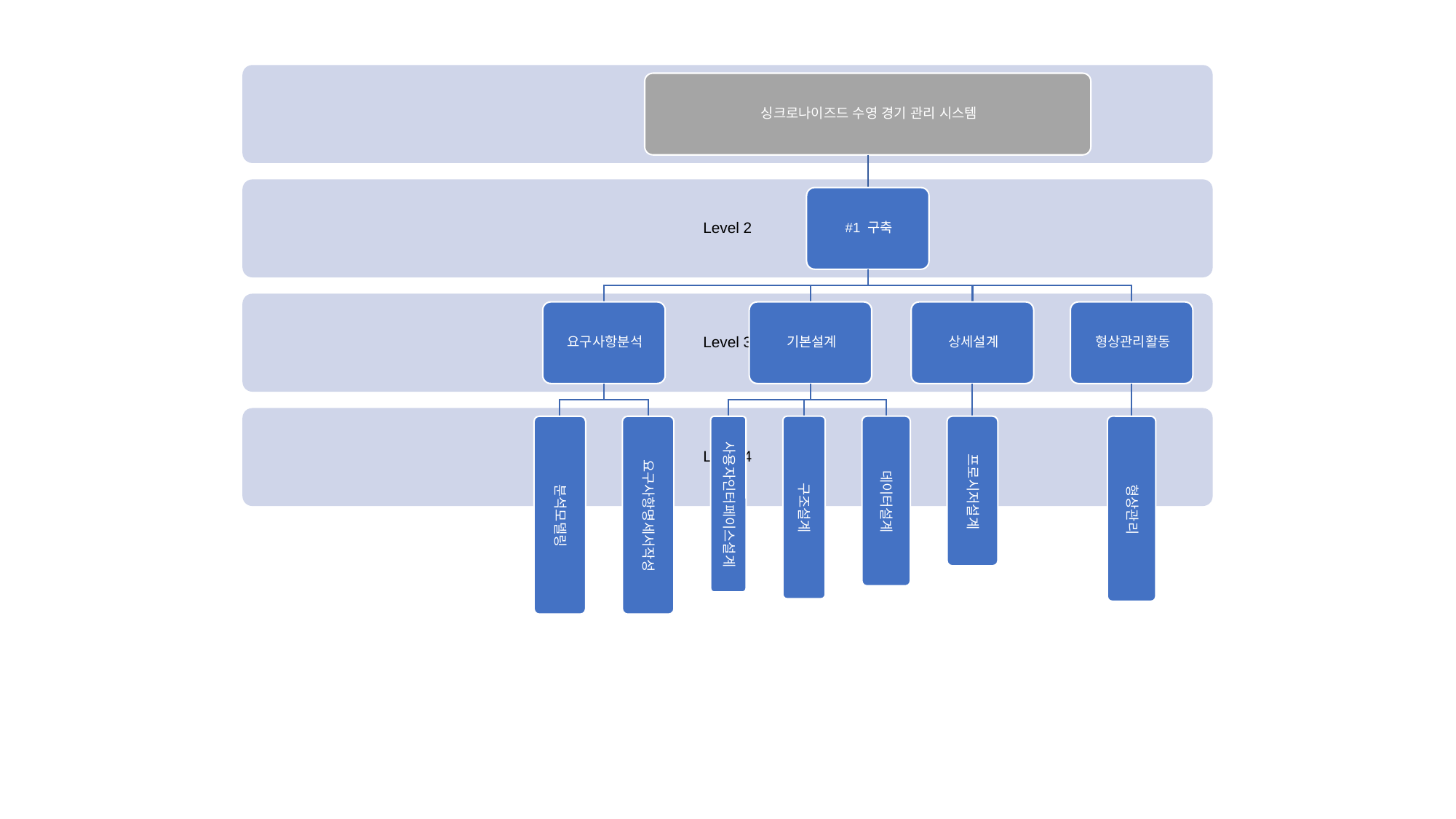

Level 4
Level 3
Level 2
Level 1
싱크로나이즈드 수영 경기 관리 시스템
#1 구축
요구사항분석
분석모델링
요구사항명세서작성
기본설계
사용자인터페이스설계
구조설계
데이터설계
상세설계
프로시저설계
형상관리활동
형상관리